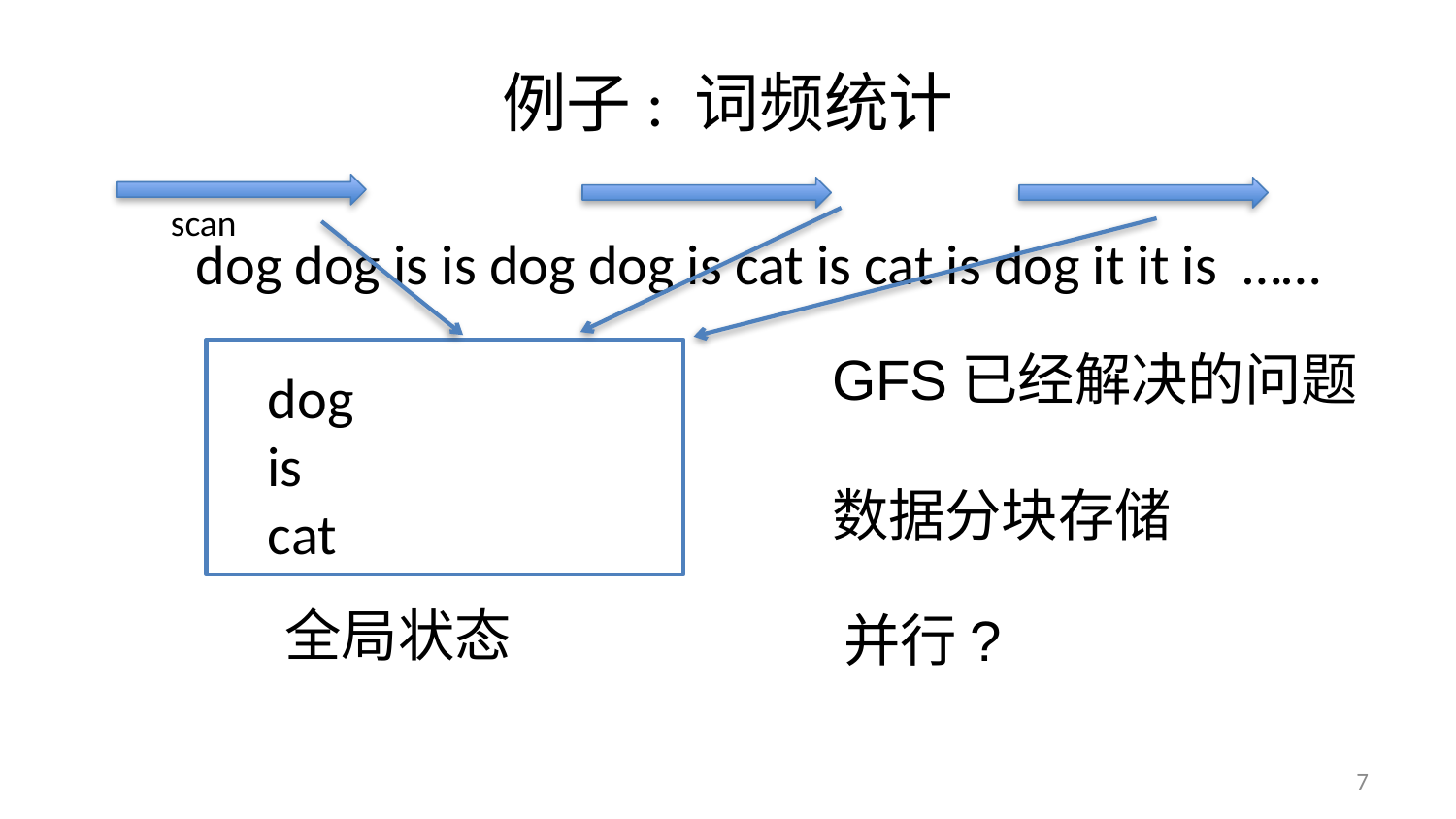

# 例子: 词频统计

scan
dog dog is is dog dog is cat is cat is dog it it is  ……
GFS已经解决的问题

数据分块存储

dog
is
cat

全局状态
并行?
7